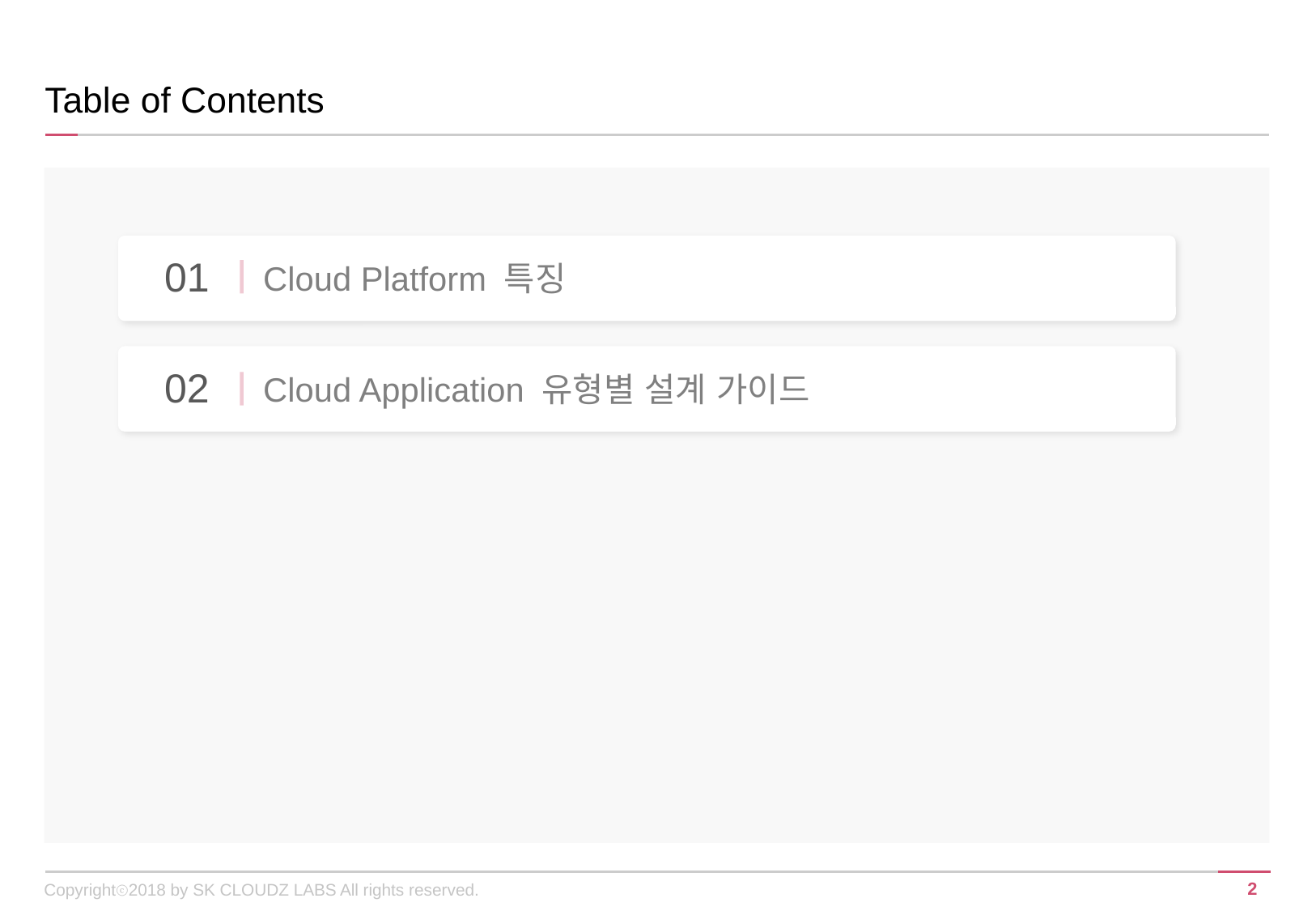

Table of Contents

01
Cloud Platform 특징

02
Cloud Application 유형별 설계 가이드
Copyrightⓒ2018 by SK CLOUDZ LABS All rights reserved.